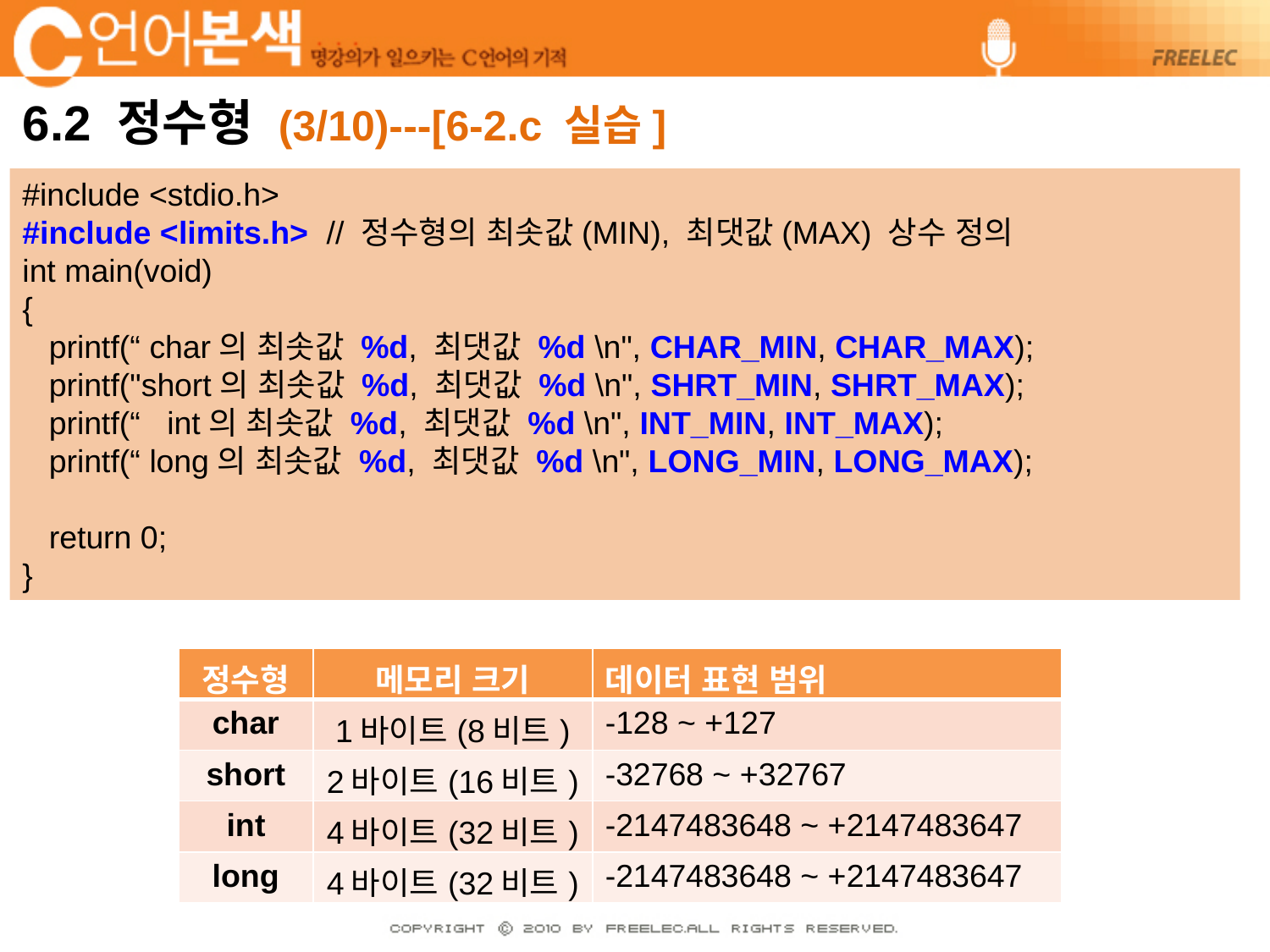

# 6.2 정수형 (3/10)---[6-2.c 실습]
#include <stdio.h>
#include <limits.h>  // 정수형의 최솟값(MIN), 최댓값(MAX) 상수 정의
int main(void)
{
   printf(“ char의 최솟값 %d, 최댓값 %d \n", CHAR_MIN, CHAR_MAX);
   printf("short의 최솟값 %d, 최댓값 %d \n", SHRT_MIN, SHRT_MAX);
   printf(“   int의 최솟값 %d, 최댓값 %d \n", INT_MIN, INT_MAX);
   printf(“ long의 최솟값 %d, 최댓값 %d \n", LONG_MIN, LONG_MAX);

   return 0;
}
| 정수형 | 메모리 크기 | 데이터 표현 범위 |
| --- | --- | --- |
| char | 1바이트(8비트) | -128 ~ +127 |
| short | 2바이트(16비트) | -32768 ~ +32767 |
| int | 4바이트(32비트) | -2147483648 ~ +2147483647 |
| long | 4바이트(32비트) | -2147483648 ~ +2147483647 |